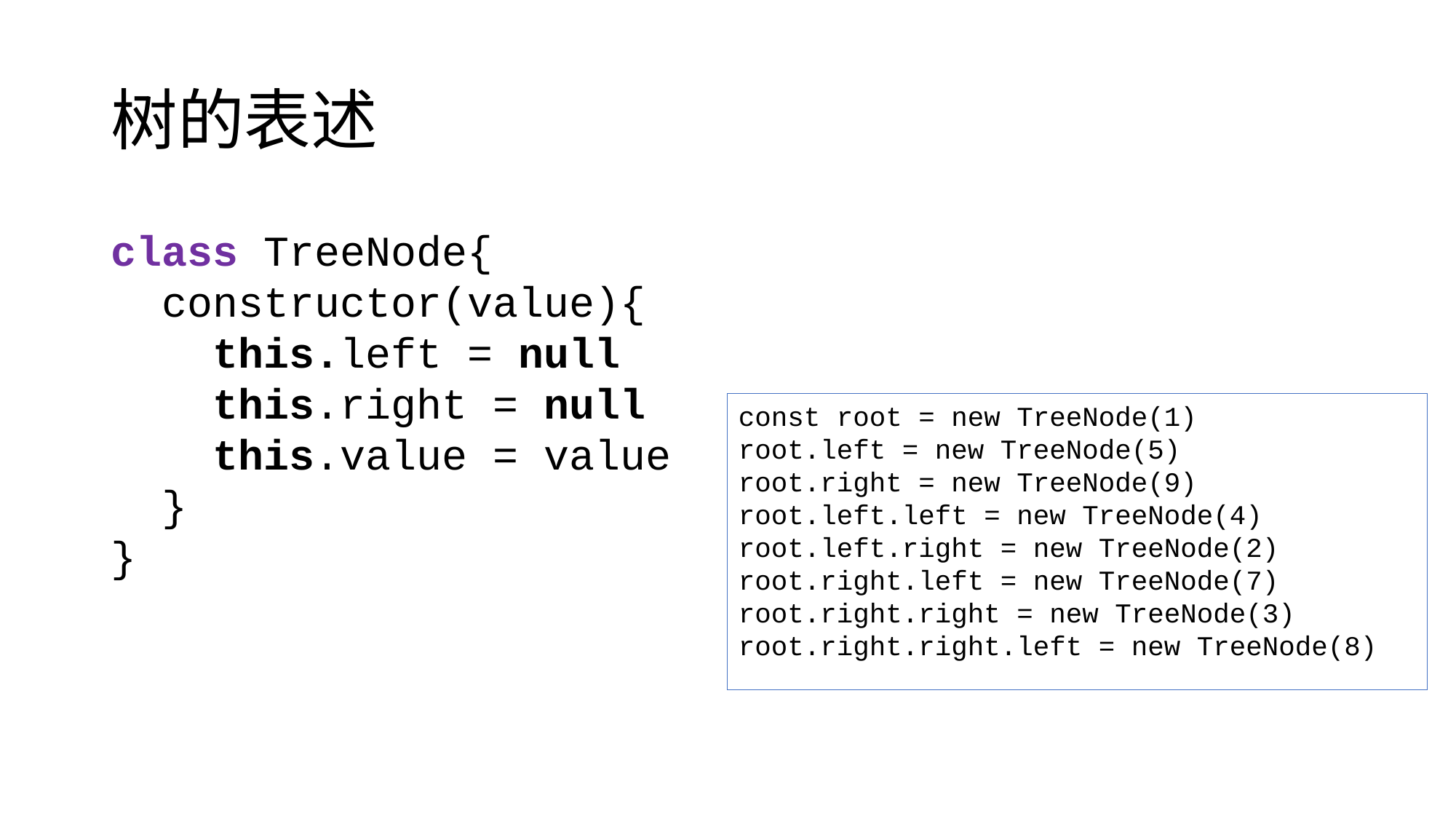

# 树的表述
class TreeNode{
  constructor(value){
    this.left = null
    this.right = null
    this.value = value
  }
}
const root = new TreeNode(1)
root.left = new TreeNode(5)
root.right = new TreeNode(9)
root.left.left = new TreeNode(4)
root.left.right = new TreeNode(2)
root.right.left = new TreeNode(7)
root.right.right = new TreeNode(3)
root.right.right.left = new TreeNode(8)